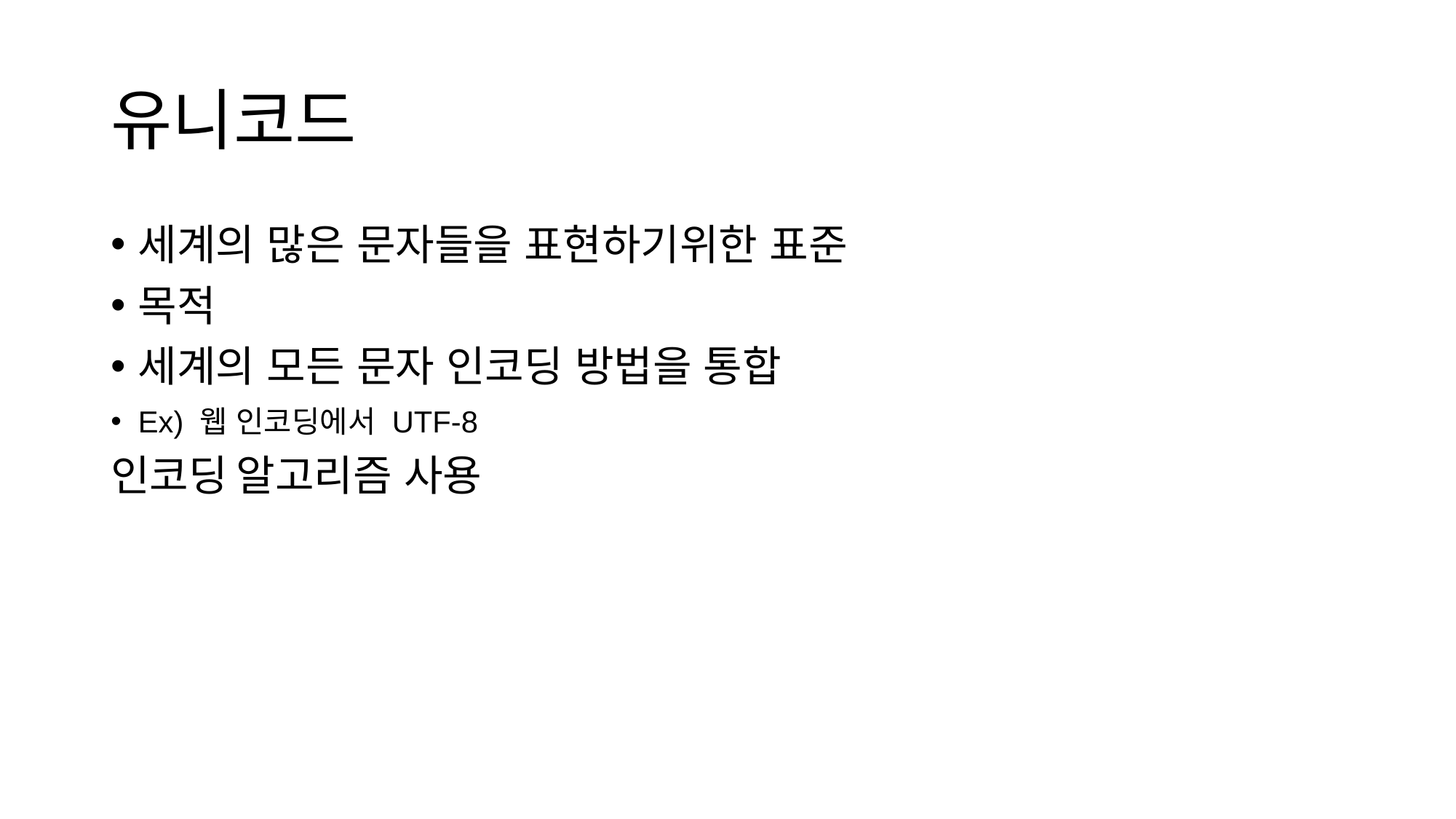

# 유니코드
세계의 많은 문자들을 표현하기위한 표준
목적
세계의 모든 문자 인코딩 방법을 통합
Ex) 웹 인코딩에서 UTF-8
인코딩 알고리즘 사용